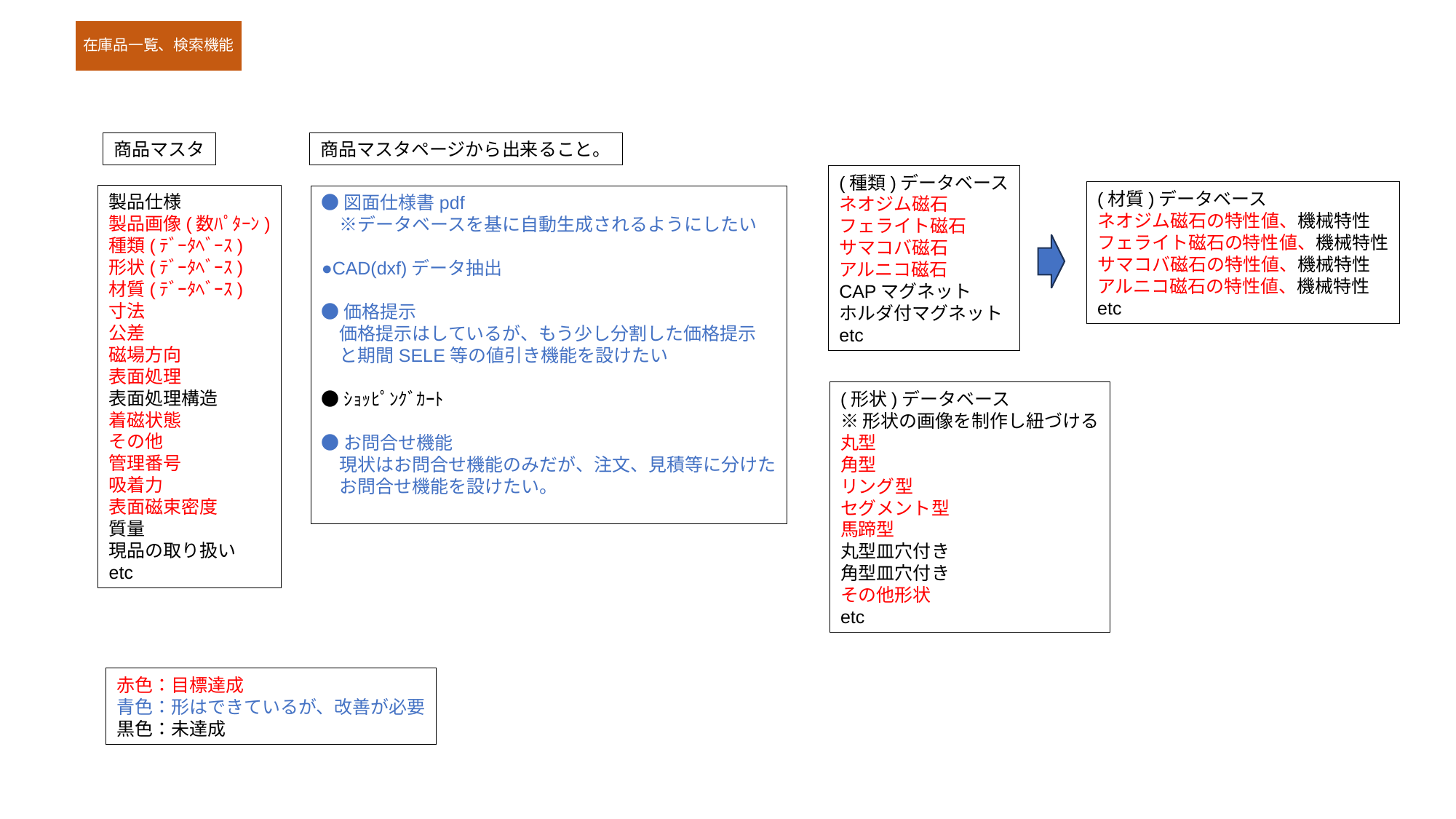

在庫品一覧、検索機能
商品マスタ
商品マスタページから出来ること。
(種類)データベース
ネオジム磁石
フェライト磁石
サマコバ磁石
アルニコ磁石
CAPマグネット
ホルダ付マグネット
etc
(材質)データベース
ネオジム磁石の特性値、機械特性
フェライト磁石の特性値、機械特性
サマコバ磁石の特性値、機械特性
アルニコ磁石の特性値、機械特性
etc
製品仕様
製品画像(数ﾊﾟﾀｰﾝ)
種類(ﾃﾞｰﾀﾍﾞｰｽ)
形状(ﾃﾞｰﾀﾍﾞｰｽ)
材質(ﾃﾞｰﾀﾍﾞｰｽ)
寸法
公差
磁場方向
表面処理
表面処理構造
着磁状態
その他
管理番号
吸着力
表面磁束密度
質量
現品の取り扱い
etc
●図面仕様書pdf
　※データベースを基に自動生成されるようにしたい

●CAD(dxf)データ抽出

●価格提示
　価格提示はしているが、もう少し分割した価格提示
　と期間SELE等の値引き機能を設けたい

●ｼｮｯﾋﾟﾝｸﾞｶｰﾄ

●お問合せ機能
　現状はお問合せ機能のみだが、注文、見積等に分けた
　お問合せ機能を設けたい。

(形状)データベース
※形状の画像を制作し紐づける
丸型
角型
リング型
セグメント型
馬蹄型
丸型皿穴付き
角型皿穴付き
その他形状
etc
赤色：目標達成
青色：形はできているが、改善が必要
黒色：未達成